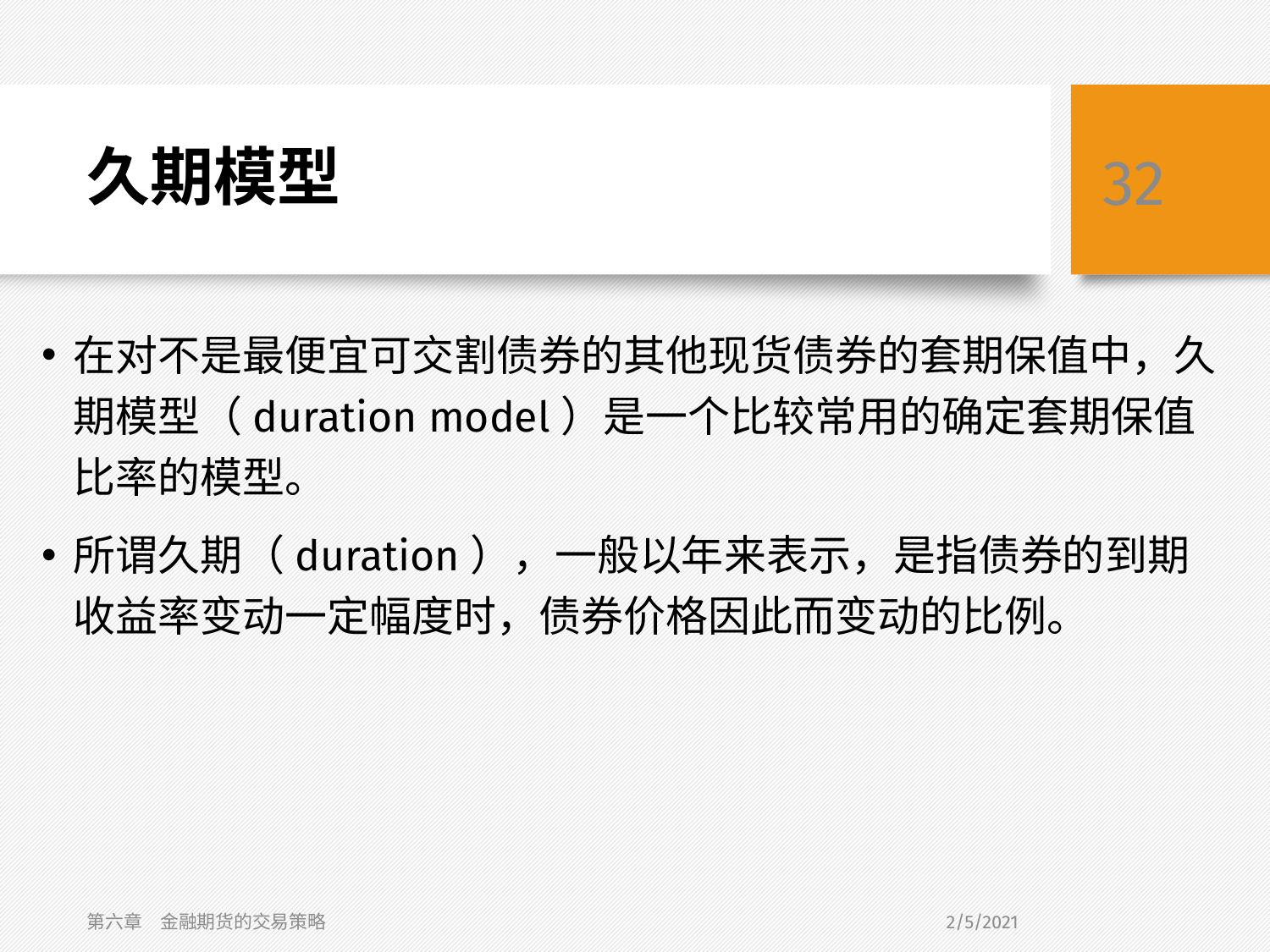

# 久期模型
32
在对不是最便宜可交割债券的其他现货债券的套期保值中，久期模型（duration model）是一个比较常用的确定套期保值比率的模型。
所谓久期（duration），一般以年来表示，是指债券的到期收益率变动一定幅度时，债券价格因此而变动的比例。
2/5/2021
第六章　金融期货的交易策略